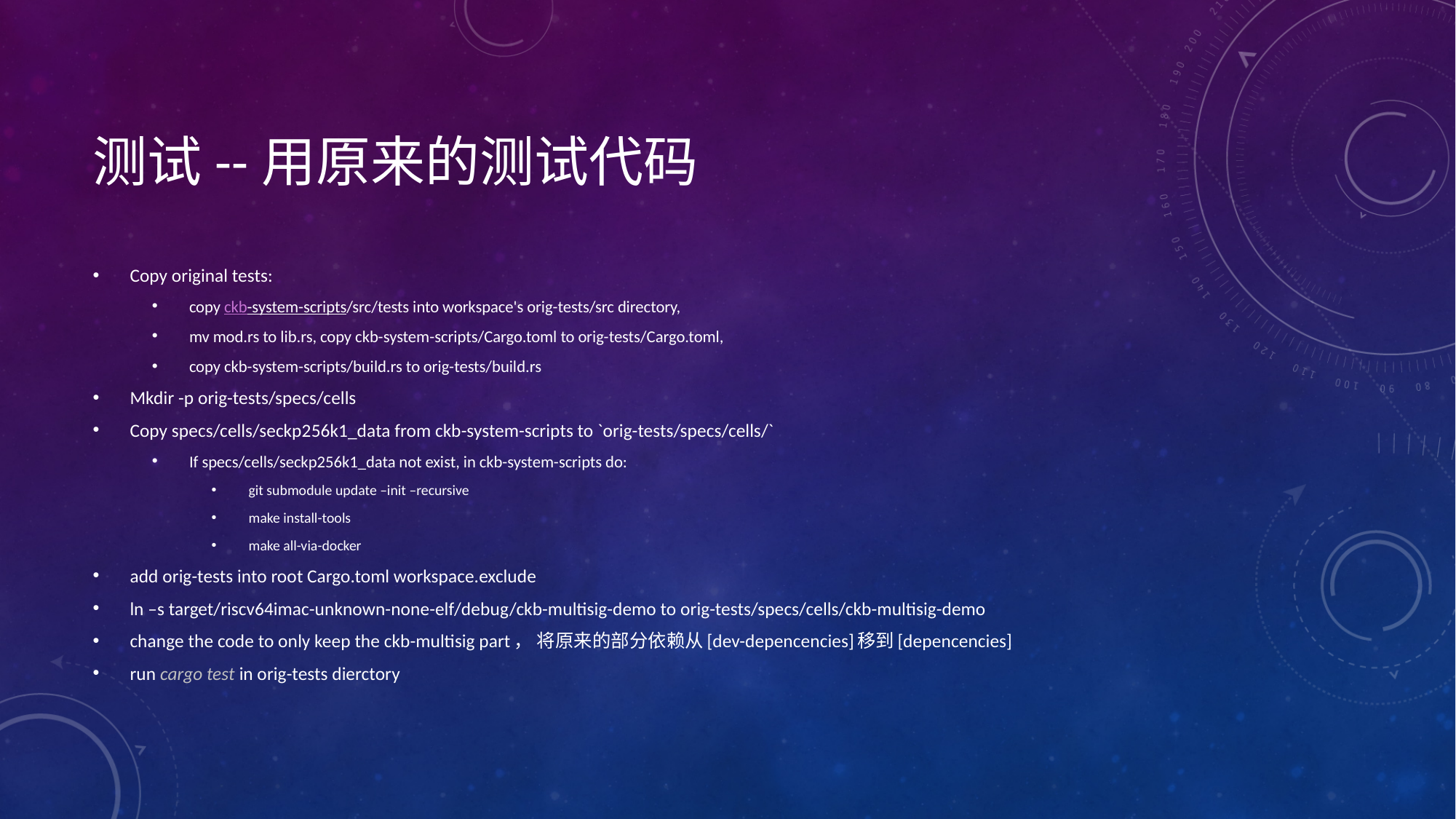

# 测试--用原来的测试代码
Copy original tests:
copy ckb-system-scripts/src/tests into workspace's orig-tests/src directory,
mv mod.rs to lib.rs, copy ckb-system-scripts/Cargo.toml to orig-tests/Cargo.toml,
copy ckb-system-scripts/build.rs to orig-tests/build.rs
Mkdir -p orig-tests/specs/cells
Copy specs/cells/seckp256k1_data from ckb-system-scripts to `orig-tests/specs/cells/`
If specs/cells/seckp256k1_data not exist, in ckb-system-scripts do:
git submodule update –init –recursive
make install-tools
make all-via-docker
add orig-tests into root Cargo.toml workspace.exclude
ln –s target/riscv64imac-unknown-none-elf/debug/ckb-multisig-demo to orig-tests/specs/cells/ckb-multisig-demo
change the code to only keep the ckb-multisig part， 将原来的部分依赖从[dev-depencencies]移到[depencencies]
run cargo test in orig-tests dierctory